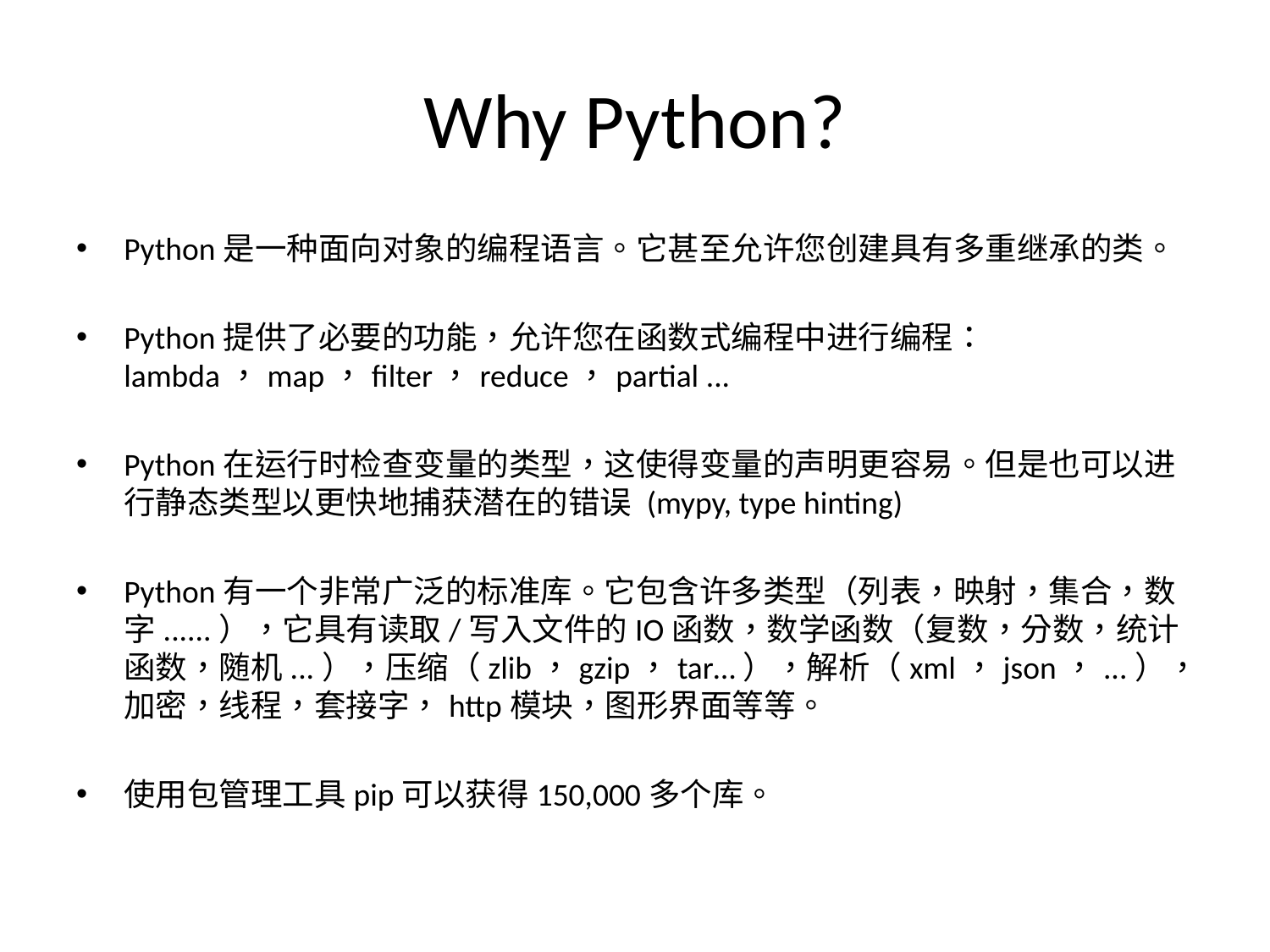

# Why Python?
Python是一种面向对象的编程语言。它甚至允许您创建具有多重继承的类。

Python提供了必要的功能，允许您在函数式编程中进行编程：lambda，map，filter，reduce，partial ...

Python在运行时检查变量的类型，这使得变量的声明更容易。但是也可以进行静态类型以更快地捕获潜在的错误 (mypy, type hinting)

Python有一个非常广泛的标准库。它包含许多类型（列表，映射，集合，数字......），它具有读取/写入文件的IO函数，数学函数（复数，分数，统计函数，随机...），压缩（zlib，gzip，tar…），解析（xml，json，...），加密，线程，套接字，http模块，图形界面等等。

使用包管理工具pip可以获得150,000多个库。